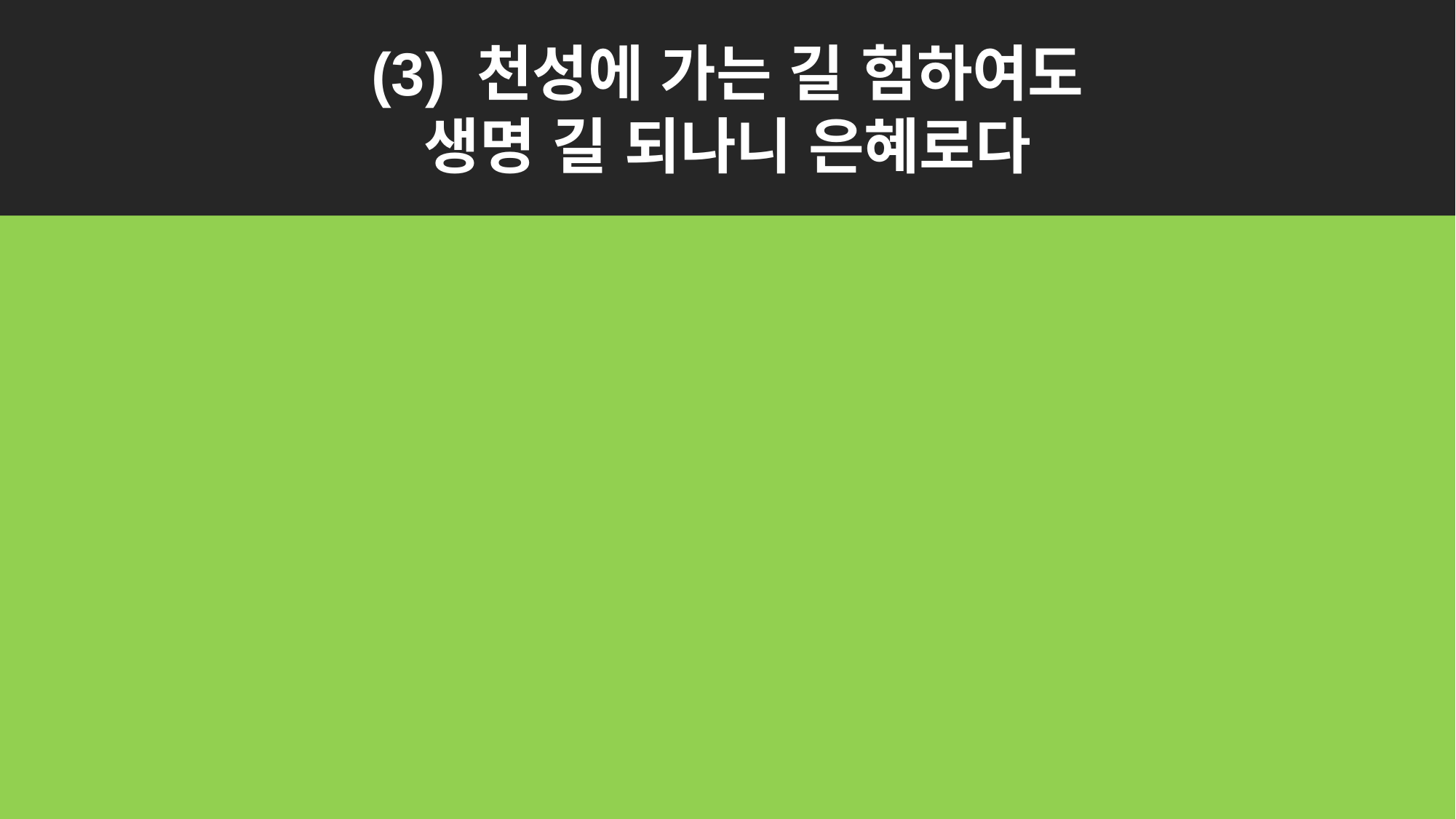

(3) 천성에 가는 길 험하여도
생명 길 되나니 은혜로다